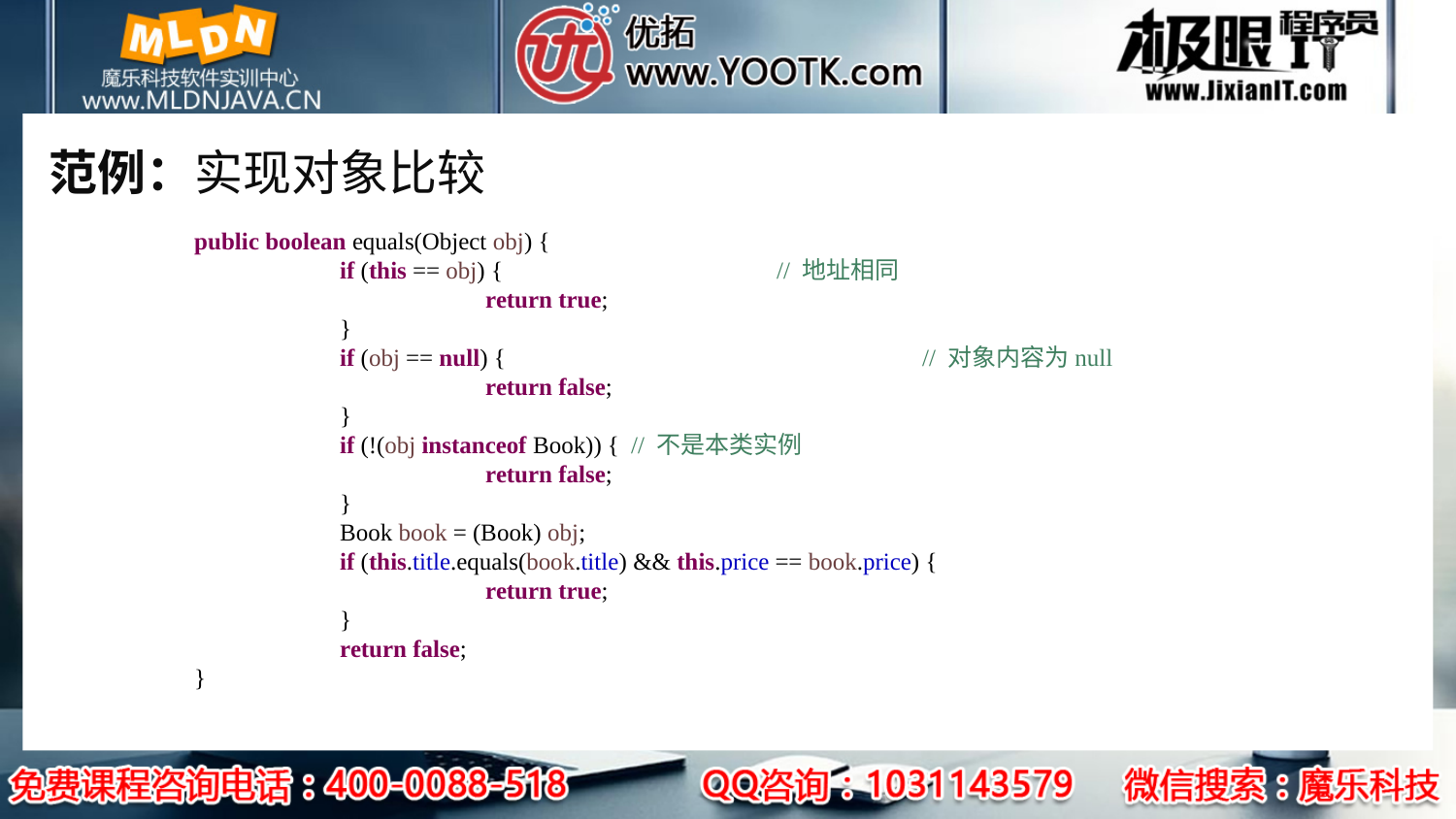

# 范例：实现对象比较
	public boolean equals(Object obj) {
		if (this == obj) { 		// 地址相同
			return true;
		}
		if (obj == null) {			// 对象内容为null
			return false;
		}
		if (!(obj instanceof Book)) { 	// 不是本类实例
			return false;
		}
		Book book = (Book) obj;
		if (this.title.equals(book.title) && this.price == book.price) {
			return true;
		}
		return false;
	}